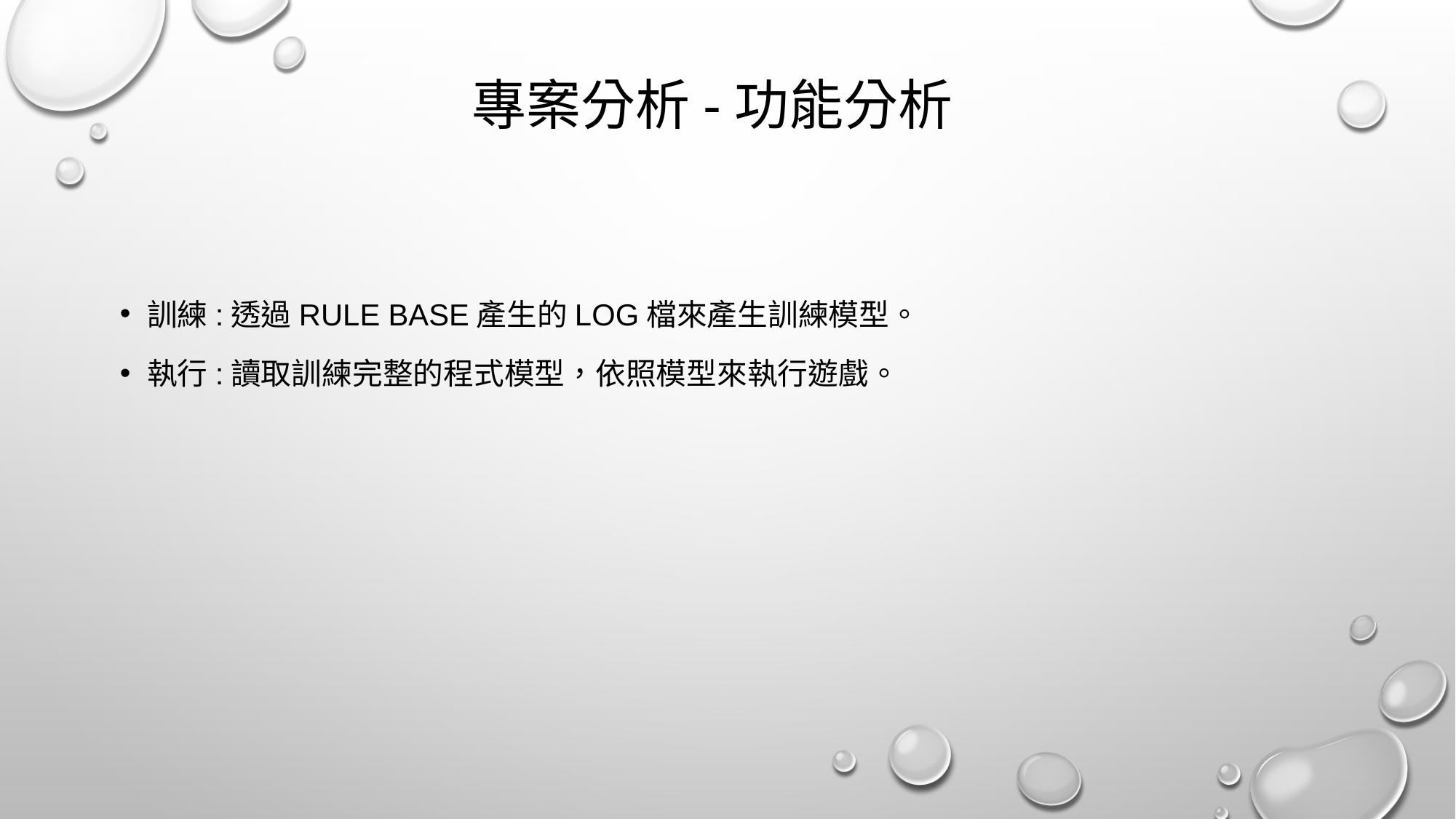

# 專案分析-功能分析
訓練:透過Rule Base產生的Log檔來產生訓練模型。
執行:讀取訓練完整的程式模型，依照模型來執行遊戲。